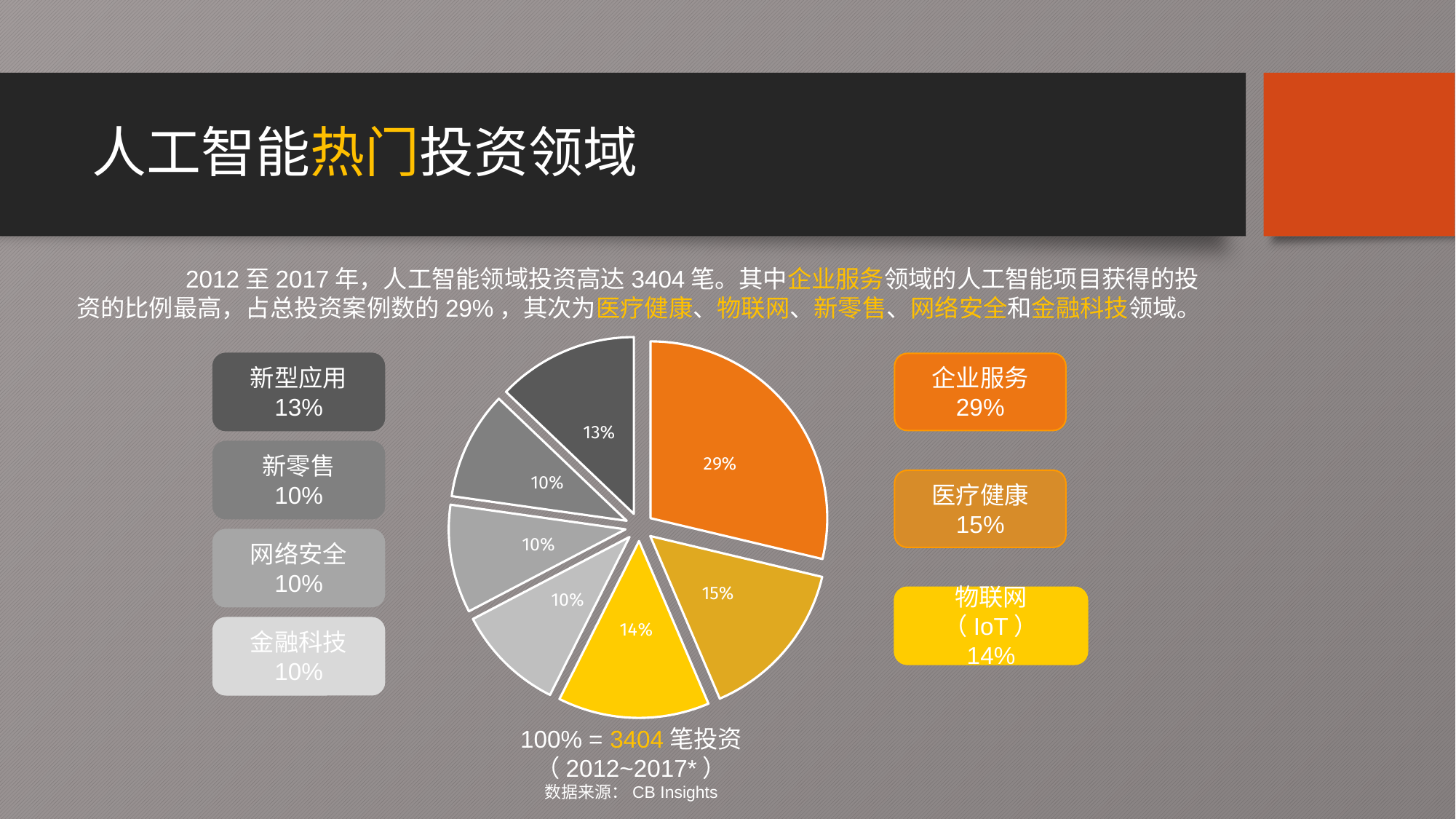

# 人工智能热门投资领域
	2012至2017年，人工智能领域投资高达3404笔。其中企业服务领域的人工智能项目获得的投资的比例最高，占总投资案例数的29%，其次为医疗健康、物联网、新零售、网络安全和金融科技领域。

### Chart

| Category | 投资数 |
|---|---|
| 企业服务 | 29.0 |
| 医疗健康 | 15.0 |
| 物联网（loT） | 14.0 |
| 金融科技 | 10.0 |
| 网络安全 | 10.0 |
| 新零售 | 10.0 |
| 新型应用 | 13.0 |
新型应用
13%
企业服务
29%
新零售
10%
医疗健康
15%
网络安全
10%
物联网（IoT）
14%
金融科技
10%
100% = 3404笔投资
（2012~2017*）
数据来源：CB Insights